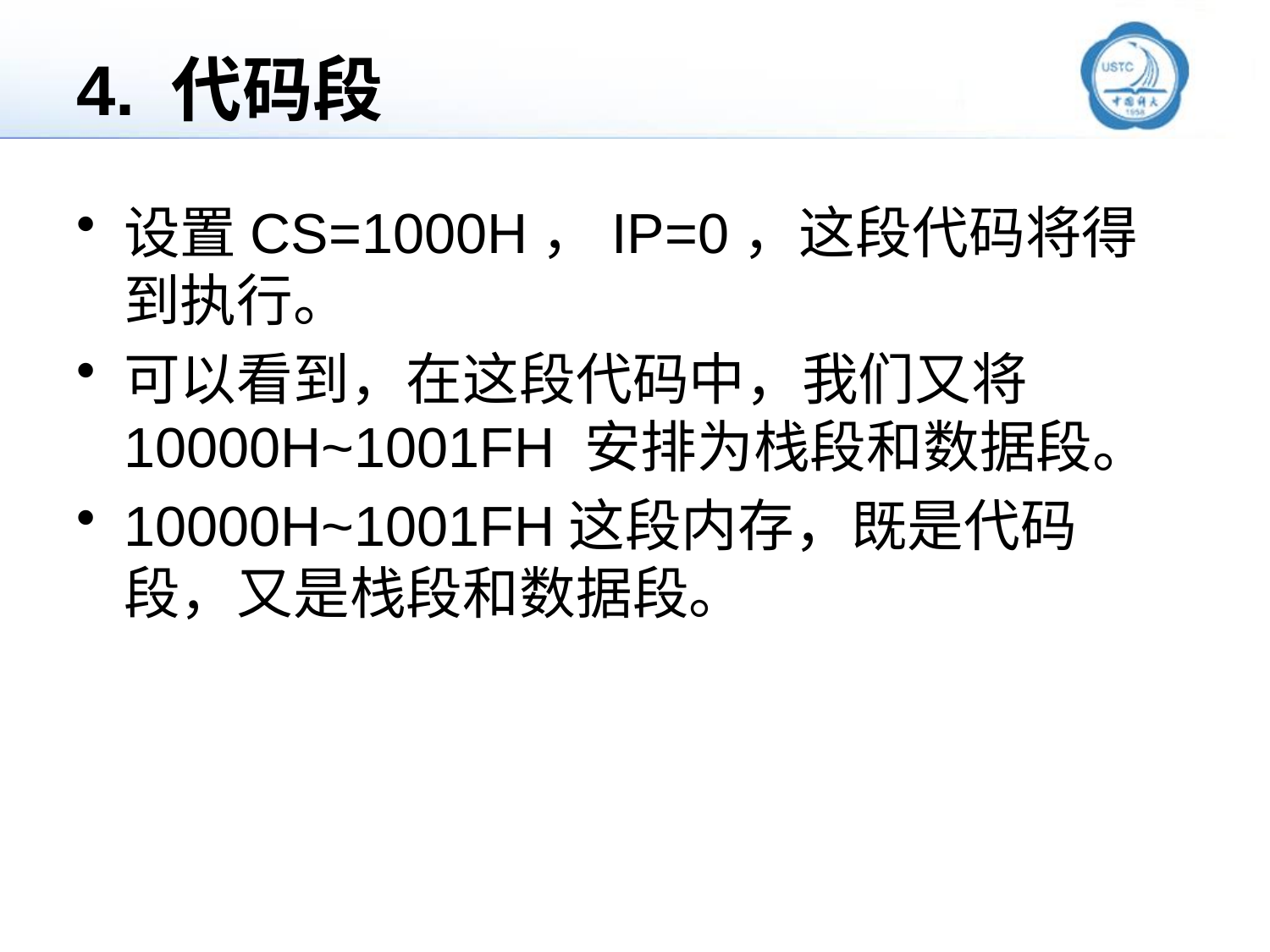

# 4. 代码段
设置CS=1000H，IP=0，这段代码将得到执行。
可以看到，在这段代码中，我们又将10000H~1001FH 安排为栈段和数据段。
10000H~1001FH这段内存，既是代码段，又是栈段和数据段。